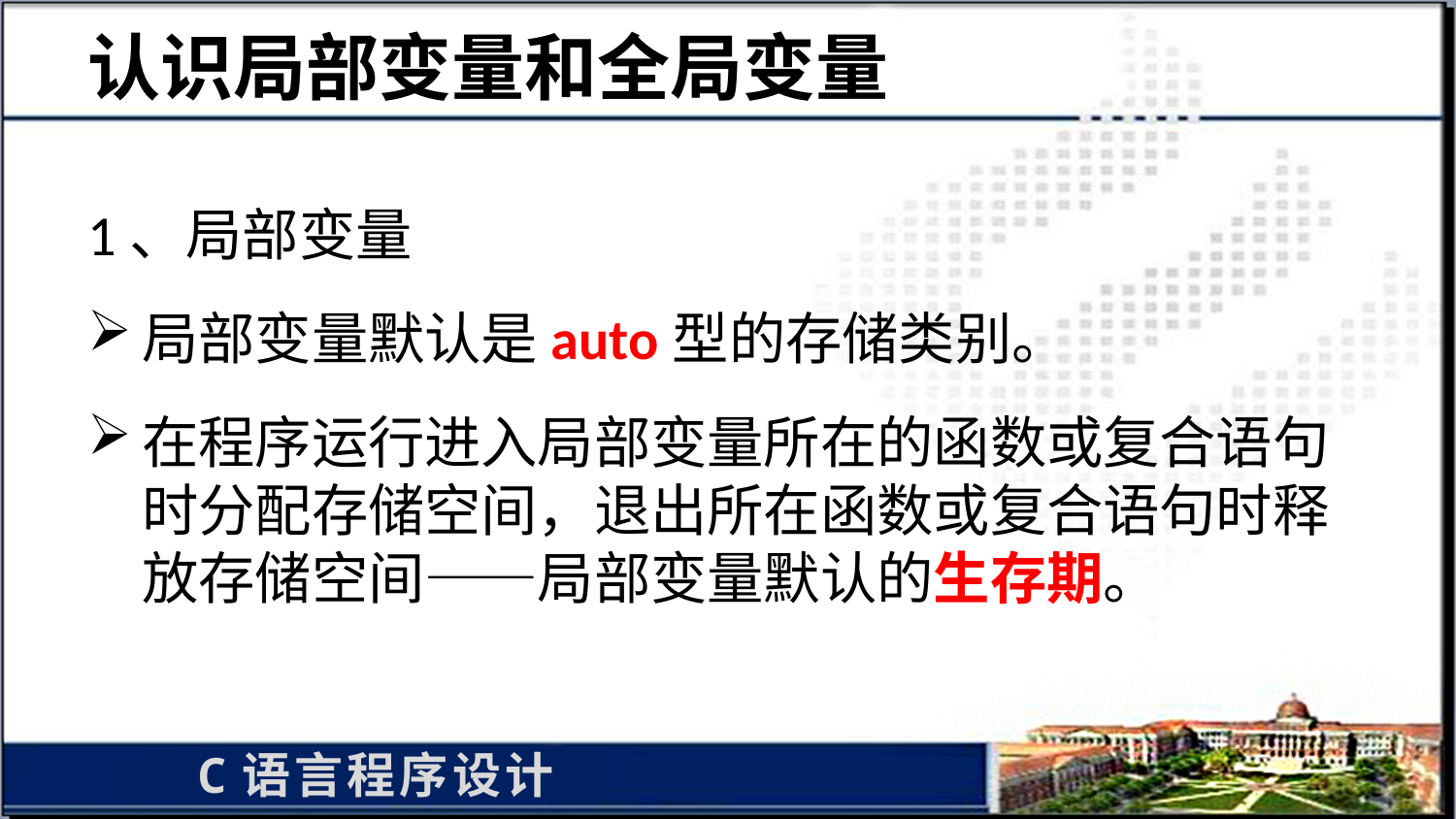

# 认识局部变量和全局变量
1、局部变量
局部变量默认是auto型的存储类别。
在程序运行进入局部变量所在的函数或复合语句时分配存储空间，退出所在函数或复合语句时释放存储空间——局部变量默认的生存期。